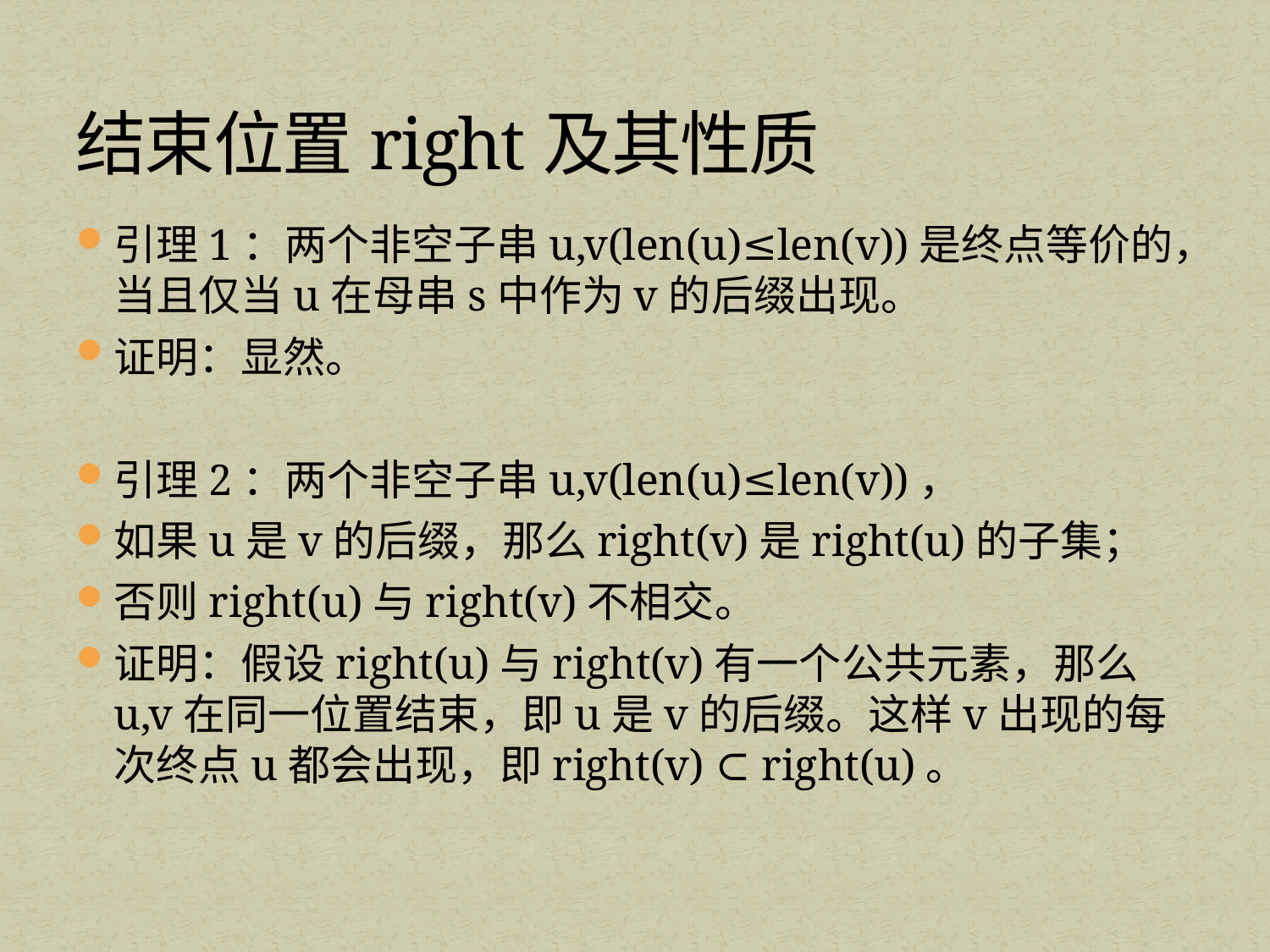

# 结束位置right及其性质
引理1：两个非空子串u,v(len(u)≤len(v))是终点等价的，当且仅当u在母串s中作为v的后缀出现。
证明：显然。

引理2：两个非空子串u,v(len(u)≤len(v))，
如果u是v的后缀，那么right(v)是right(u)的子集；
否则right(u)与right(v)不相交。
证明：假设right(u)与right(v)有一个公共元素，那么u,v在同一位置结束，即u是v的后缀。这样v出现的每次终点u都会出现，即right(v) ⊂ right(u)。